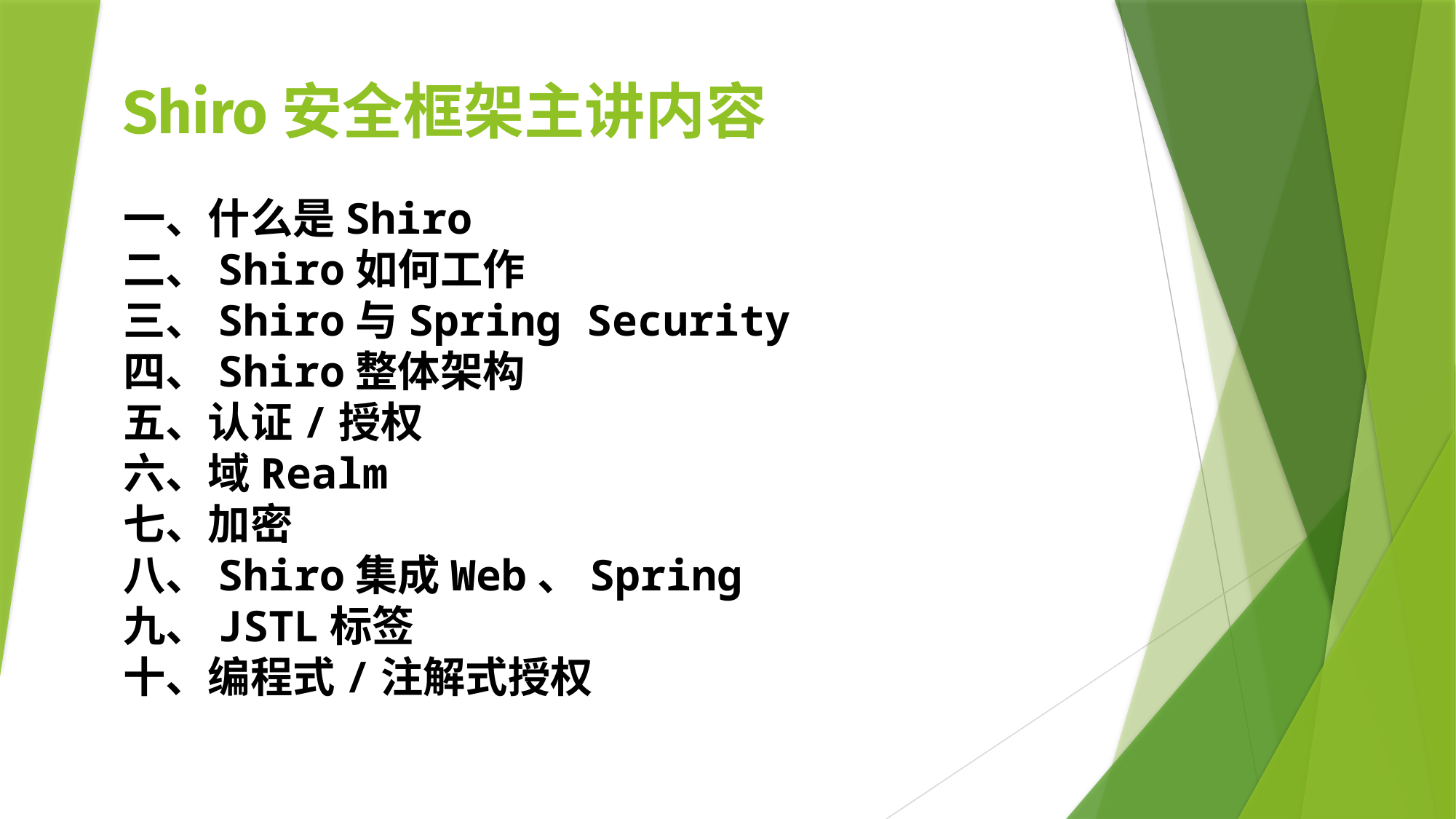

Shiro安全框架主讲内容
一、什么是Shiro
二、Shiro如何工作
三、Shiro与Spring Security
四、Shiro整体架构
五、认证/授权
六、域Realm
七、加密
八、Shiro集成Web、Spring
九、JSTL标签
十、编程式/注解式授权